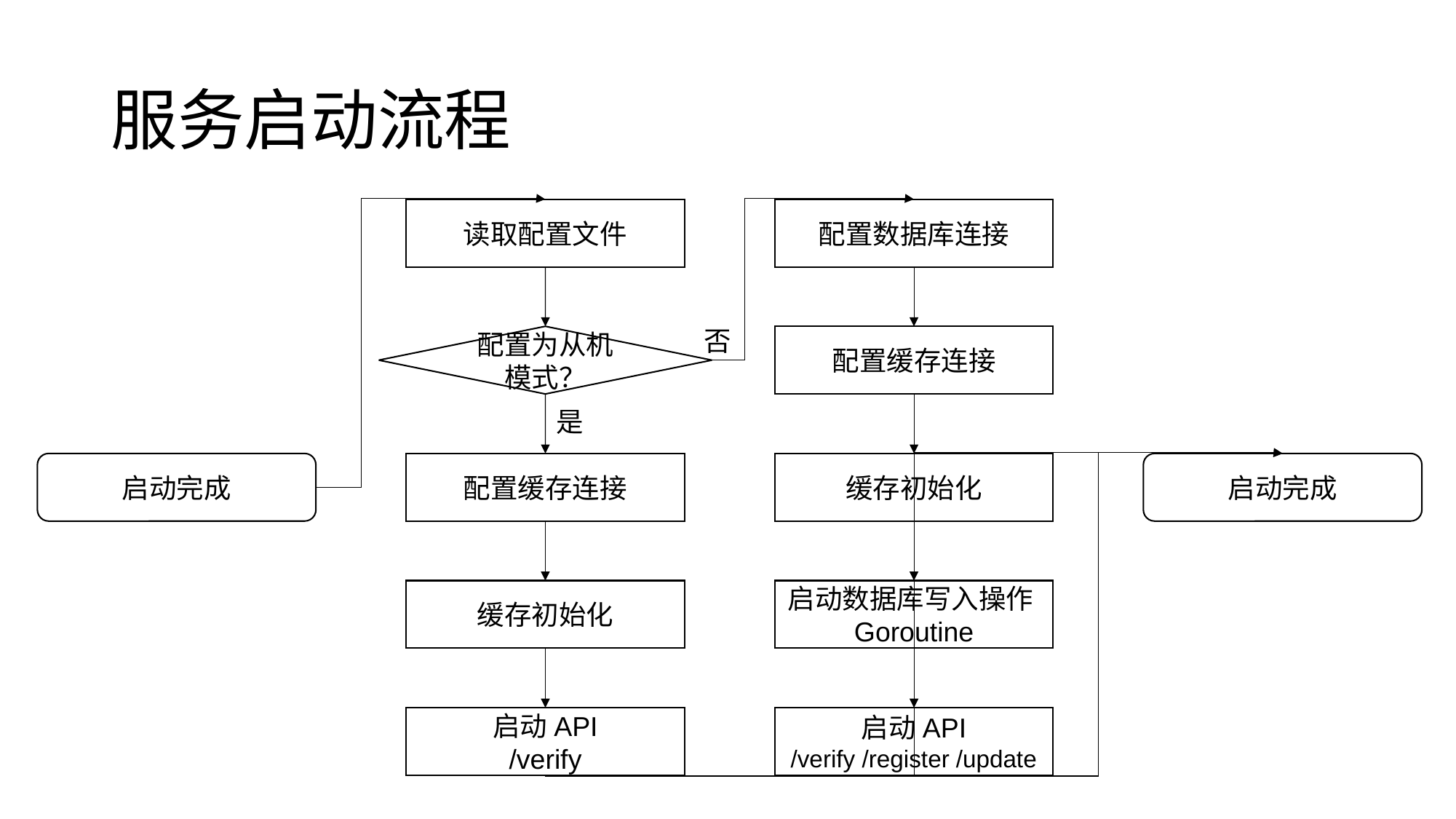

# 服务启动流程
读取配置文件
配置数据库连接
否
配置为从机模式？
配置缓存连接
是
启动完成
配置缓存连接
启动完成
缓存初始化
缓存初始化
启动数据库写入操作Goroutine
启动API
/verify
启动API
/verify /register /update